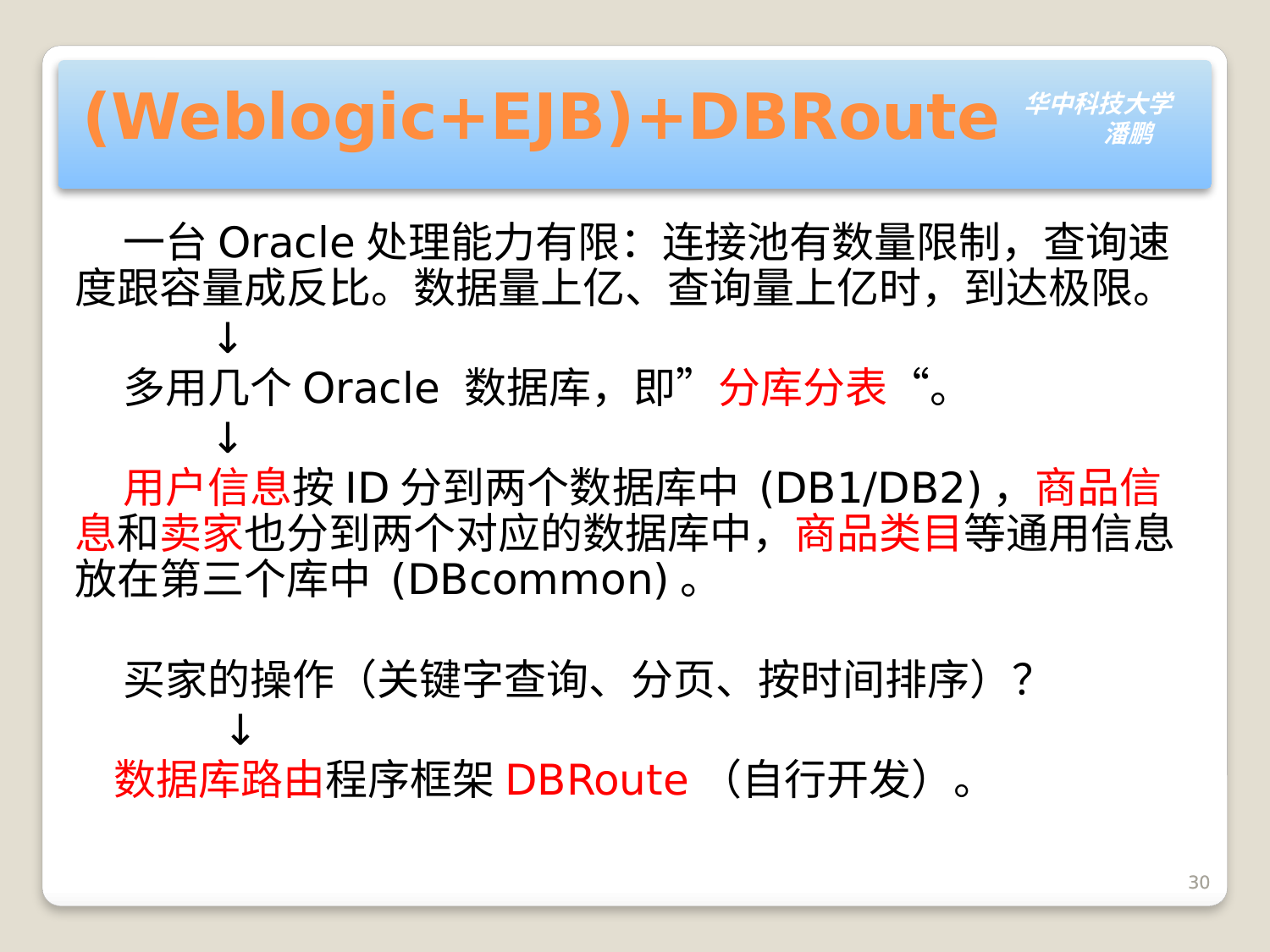

# (Weblogic+EJB)+DBRoute
    一台Oracle处理能力有限：连接池有数量限制，查询速度跟容量成反比。数据量上亿、查询量上亿时，到达极限。
          ↓
    多用几个Oracle 数据库，即”分库分表“。
          ↓
    用户信息按ID分到两个数据库中 (DB1/DB2)，商品信息和卖家也分到两个对应的数据库中，商品类目等通用信息放在第三个库中 (DBcommon)。

    买家的操作（关键字查询、分页、按时间排序）？
              ↓
   数据库路由程序框架DBRoute（自行开发）。
30
30